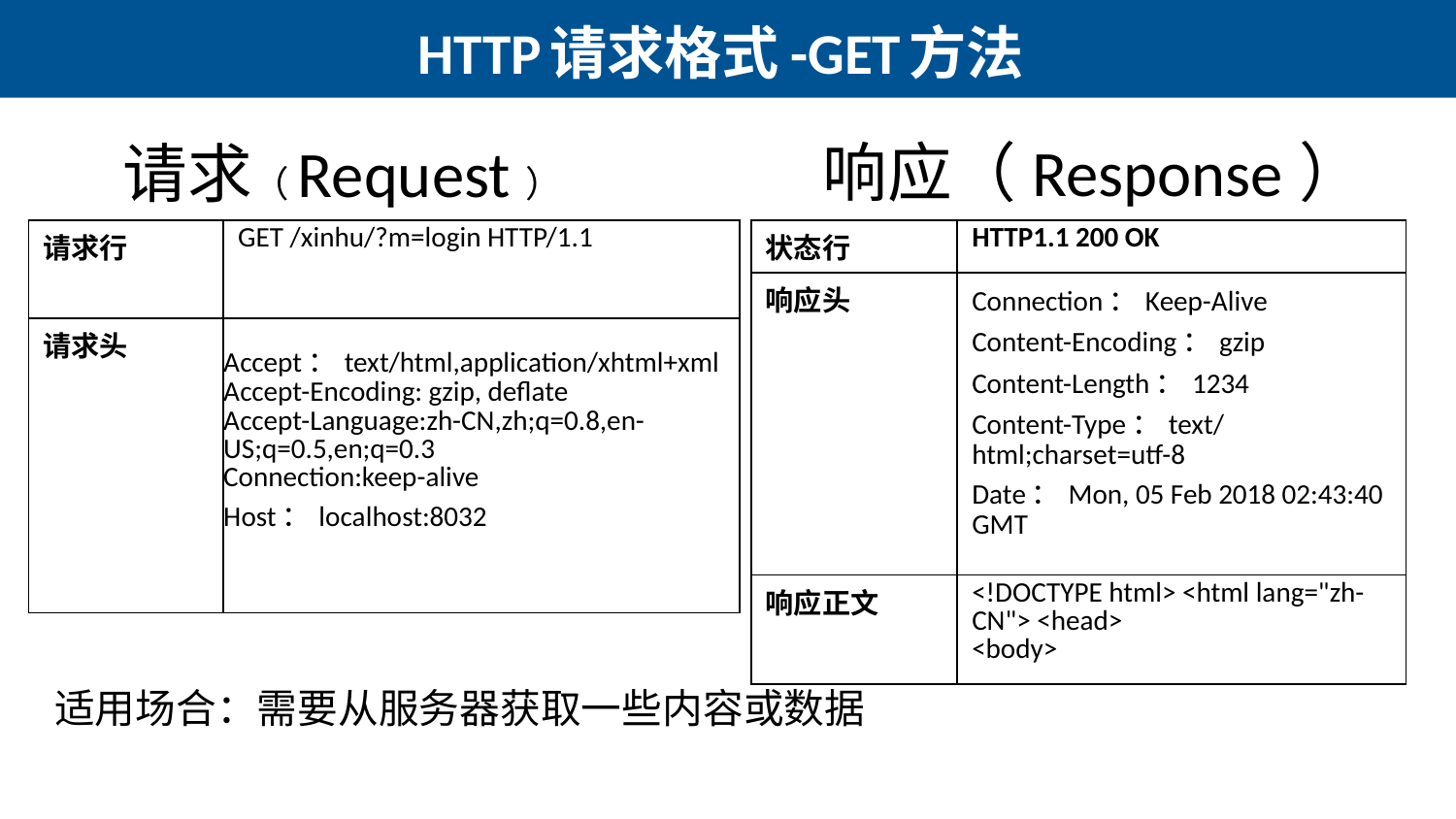

# HTTP请求格式-GET方法
响应（Response）
请求（Request）
| 状态行 | HTTP1.1 200 OK |
| --- | --- |
| 响应头 | Connection：Keep-Alive Content-Encoding：gzip Content-Length：1234 Content-Type：text/html;charset=utf-8 Date：Mon, 05 Feb 2018 02:43:40 GMT |
| 响应正文 | <!DOCTYPE html> <html lang="zh-CN"> <head> <body> |
| 请求行 | GET /xinhu/?m=login HTTP/1.1 |
| --- | --- |
| 请求头 | Accept：text/html,application/xhtml+xml Accept-Encoding: gzip, deflate Accept-Language:zh-CN,zh;q=0.8,en-US;q=0.5,en;q=0.3 Connection:keep-alive Host：localhost:8032 |
适用场合：需要从服务器获取一些内容或数据